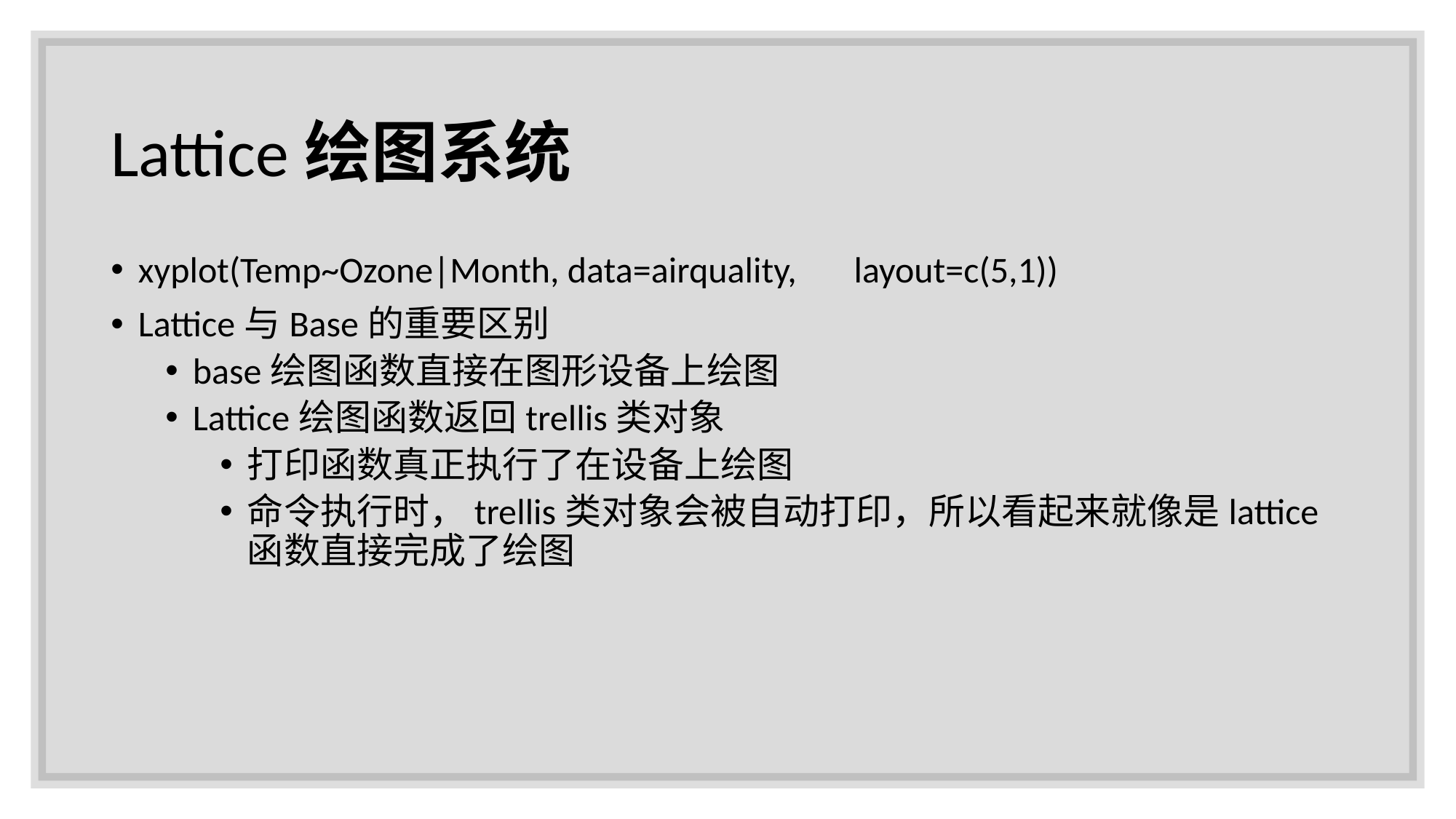

# Lattice绘图系统
xyplot(Temp~Ozone|Month, data=airquality,       layout=c(5,1))
Lattice与Base的重要区别
base绘图函数直接在图形设备上绘图
Lattice绘图函数返回trellis类对象
打印函数真正执行了在设备上绘图
命令执行时，trellis类对象会被自动打印，所以看起来就像是lattice函数直接完成了绘图